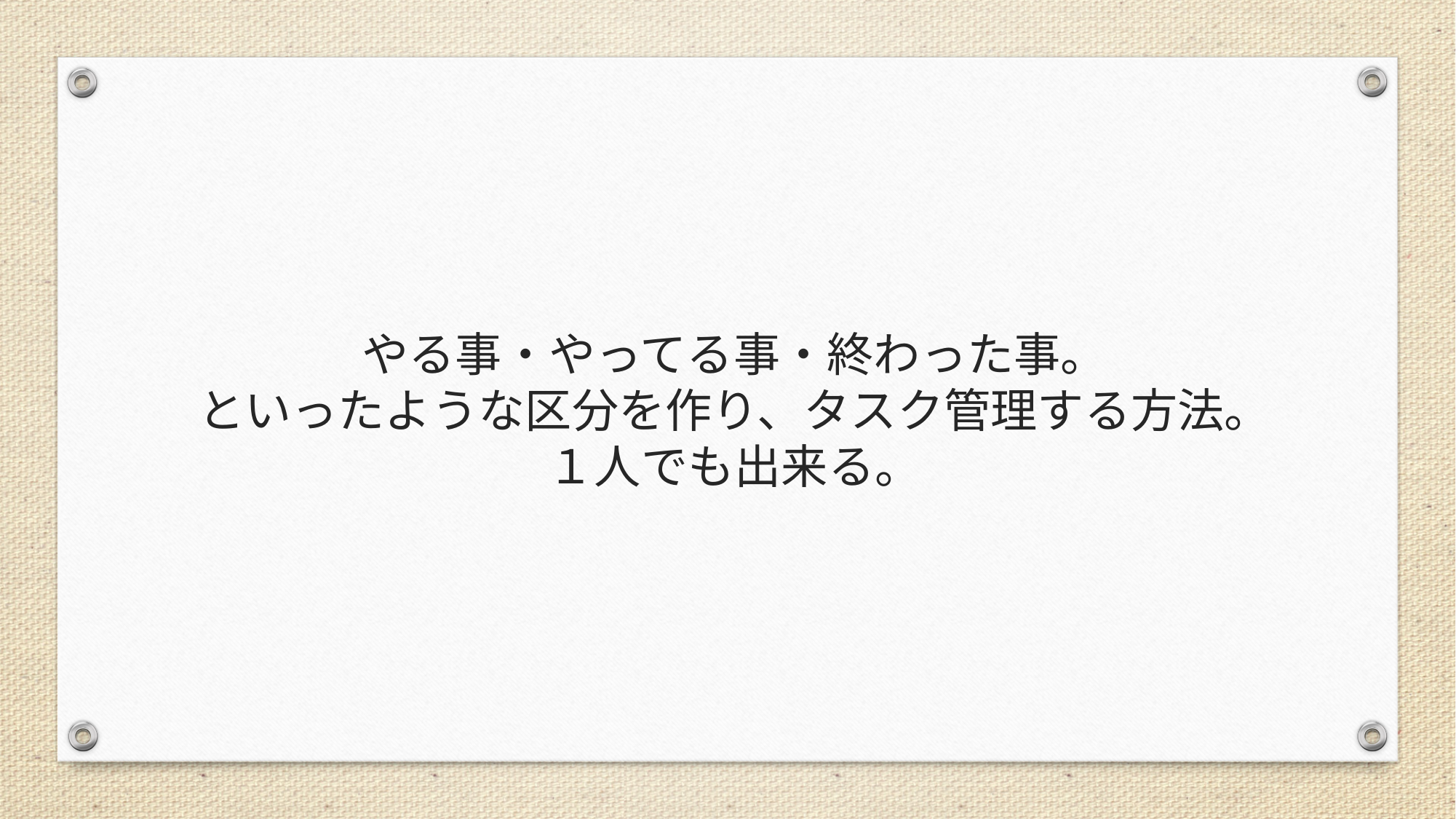

やる事・やってる事・終わった事。
といったような区分を作り、タスク管理する方法。
１人でも出来る。